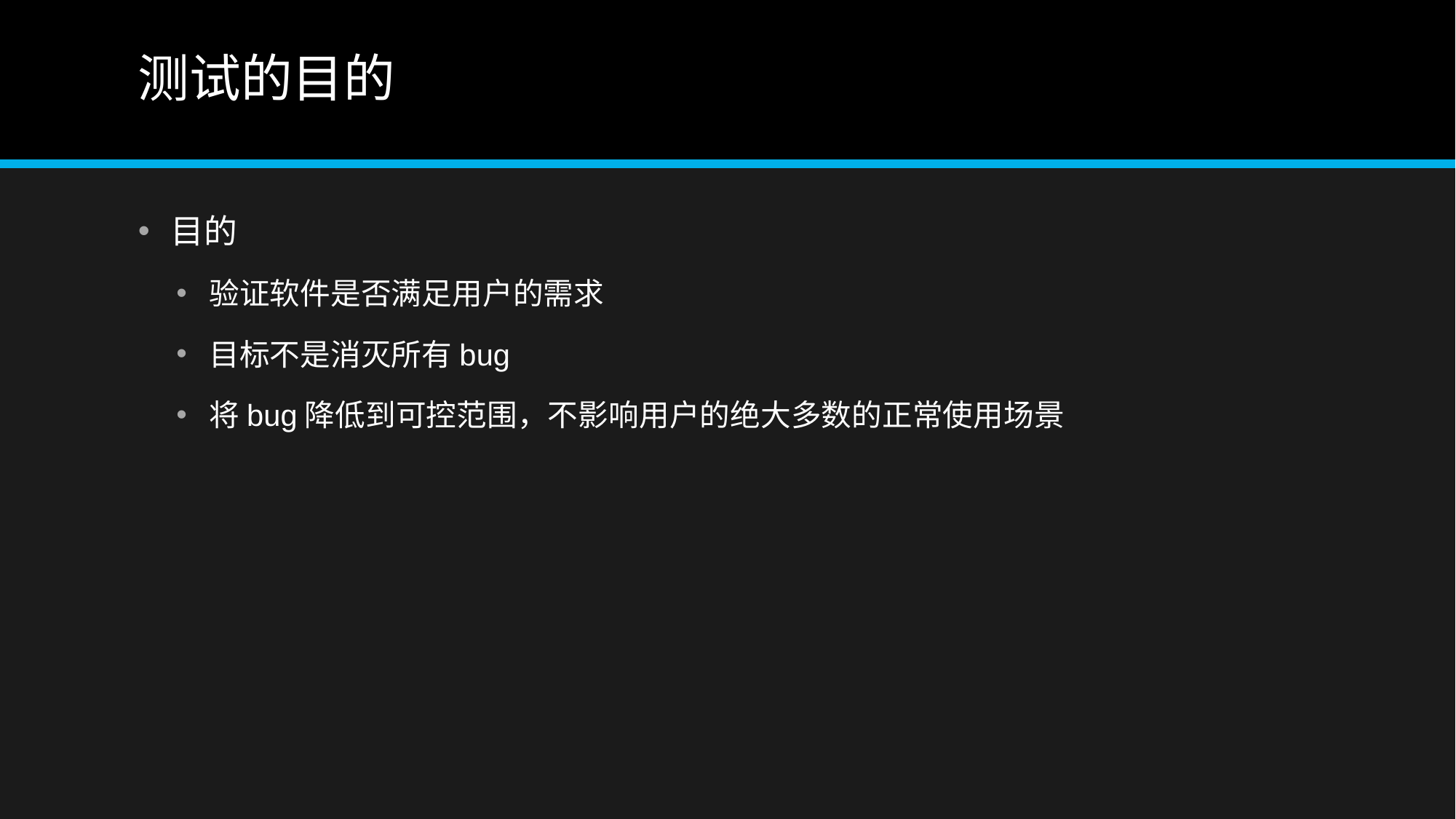

# 测试的目的
目的
验证软件是否满足用户的需求
目标不是消灭所有bug
将bug降低到可控范围，不影响用户的绝大多数的正常使用场景